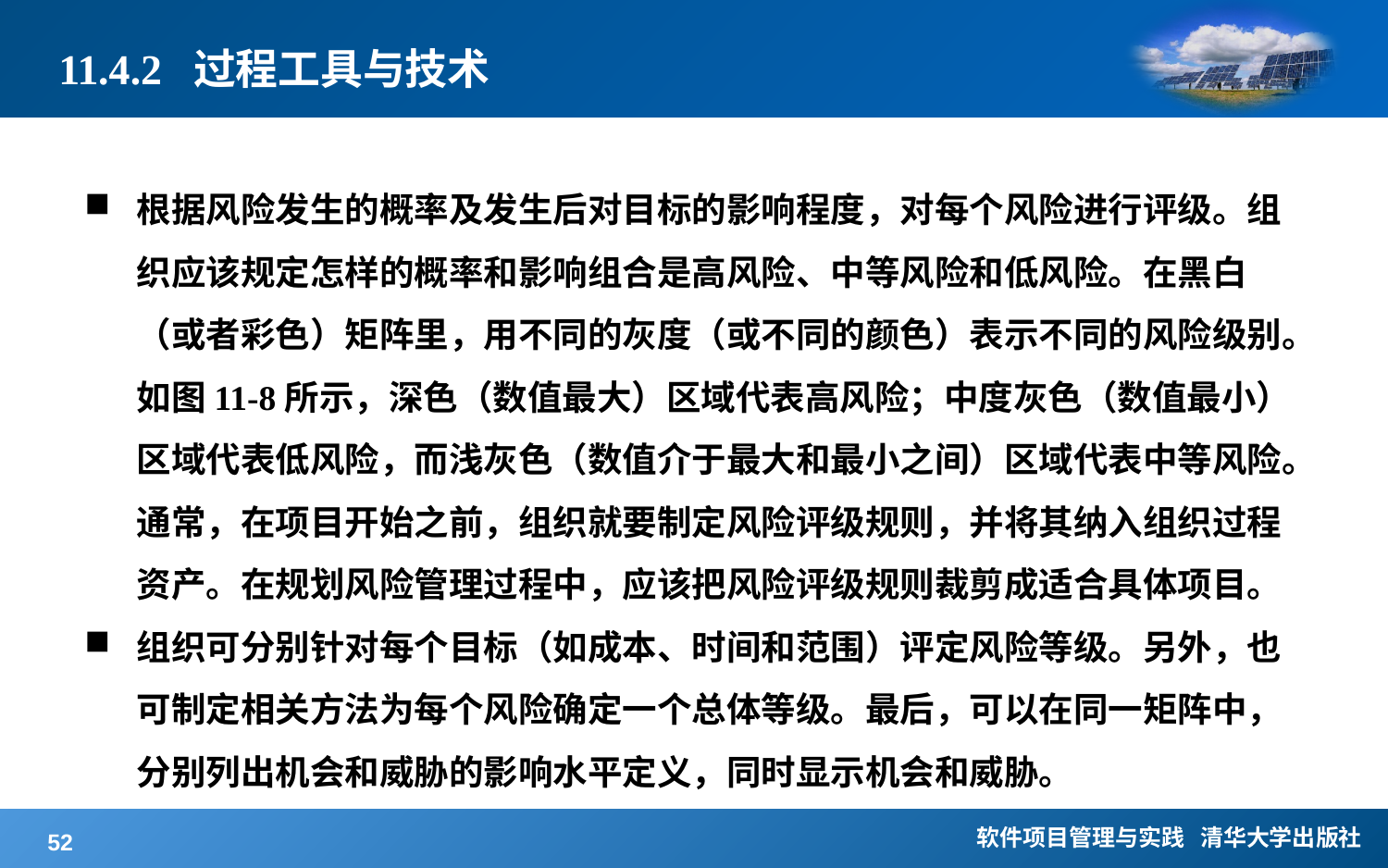

# 11.4.2  过程工具与技术
根据风险发生的概率及发生后对目标的影响程度，对每个风险进行评级。组织应该规定怎样的概率和影响组合是高风险、中等风险和低风险。在黑白（或者彩色）矩阵里，用不同的灰度（或不同的颜色）表示不同的风险级别。如图11-8所示，深色（数值最大）区域代表高风险；中度灰色（数值最小）区域代表低风险，而浅灰色（数值介于最大和最小之间）区域代表中等风险。通常，在项目开始之前，组织就要制定风险评级规则，并将其纳入组织过程资产。在规划风险管理过程中，应该把风险评级规则裁剪成适合具体项目。
组织可分别针对每个目标（如成本、时间和范围）评定风险等级。另外，也可制定相关方法为每个风险确定一个总体等级。最后，可以在同一矩阵中，分别列出机会和威胁的影响水平定义，同时显示机会和威胁。